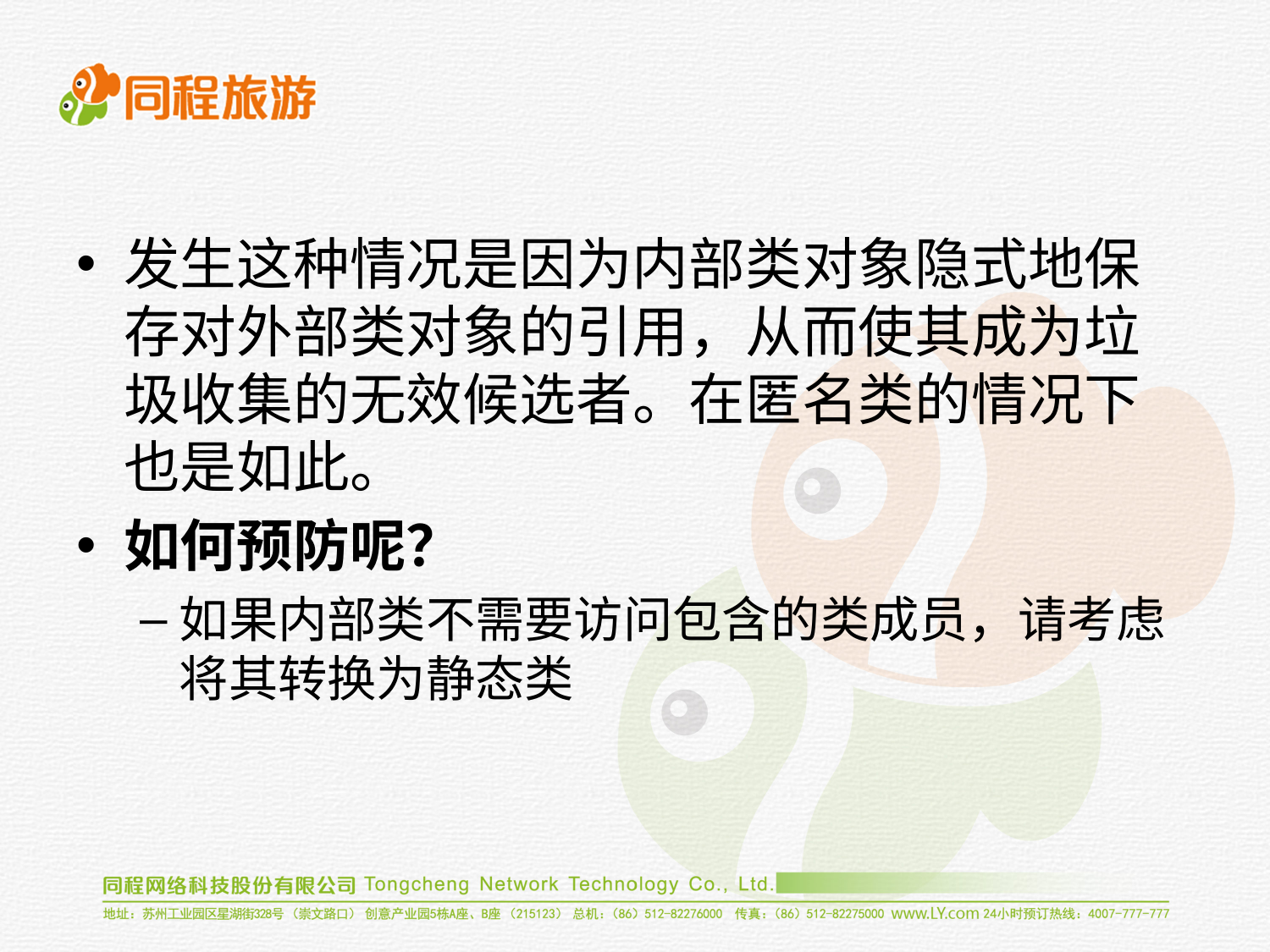

#
发生这种情况是因为内部类对象隐式地保存对外部类对象的引用，从而使其成为垃圾收集的无效候选者。在匿名类的情况下也是如此。
如何预防呢？
如果内部类不需要访问包含的类成员，请考虑将其转换为静态类